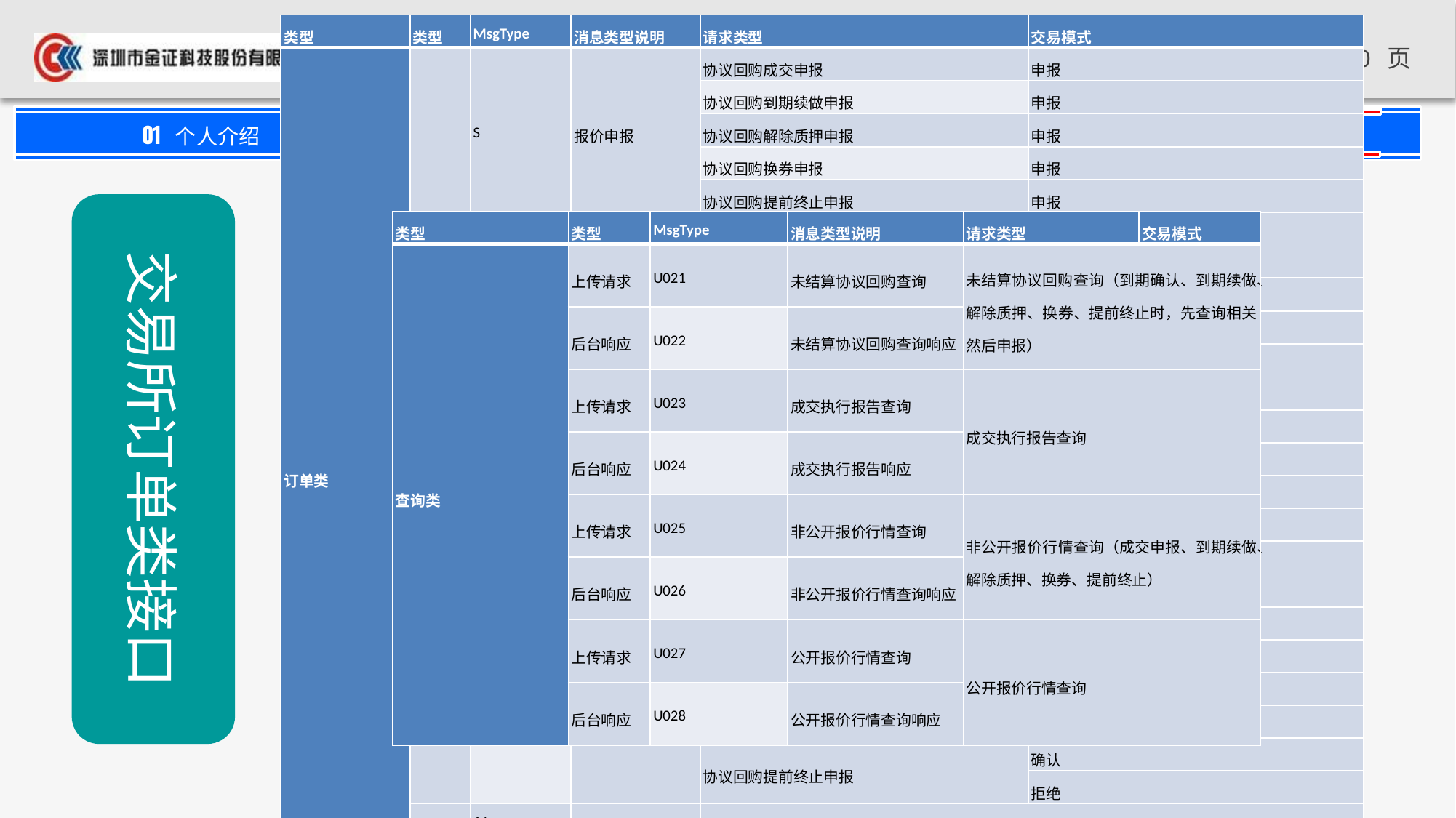

| 类型 | 类型 | MsgType | 消息类型说明 | 请求类型 | 交易模式 |
| --- | --- | --- | --- | --- | --- |
| 订单类 | 上传请求 | S | 报价申报 | 协议回购成交申报 | 申报 |
|  |  |  |  | 协议回购到期续做申报 | 申报 |
|  |  |  |  | 协议回购解除质押申报 | 申报 |
|  |  |  |  | 协议回购换券申报 | 申报 |
|  |  |  |  | 协议回购提前终止申报 | 申报 |
|  |  | 6 | 意向申报和意向申报撤单 | 意向申报和意向申报撤单 | 申报/申报撤单 |
|  |  | Z | 报价申报撤单 | 协议回购成交申报 | 申报撤单 |
|  |  |  |  | 协议回购到期续做 | 申报撤单 |
|  |  |  |  | 协议回购解除质押申报 | 申报撤单 |
|  |  |  |  | 协议回购换券申报 | 申报撤单 |
|  |  |  |  | 协议回购提前终止申报 | 申报撤单 |
|  |  | D | 成交申报 | 协议回购成交申报 | 确认 |
|  |  |  |  |  | 拒绝 |
|  |  |  |  | 协议回购到期续做 | 确认 |
|  |  |  |  |  | 拒绝 |
|  |  |  |  | 协议回购到期确认申报 | 申报 |
|  |  |  |  | 协议回购解除质押申报 | 确认 |
|  |  |  |  |  | 拒绝 |
|  |  |  |  | 协议回购换券申报 | 确认 |
|  |  |  |  |  | 拒绝 |
|  |  |  |  | 协议回购提前终止申报 | 确认 |
|  |  |  |  |  | 拒绝 |
|  | 后台响应 | AJ | 报价响应 | 对S和6的响应 |  |
|  |  | AI | 报价状态报告 | 对Z的响应 |  |
|  |  | 8 | 成交申报响应 | 对D的响应 |  |

交易所订单类接口

| 类型 | 类型 | MsgType | 消息类型说明 | 请求类型 | 交易模式 |
| --- | --- | --- | --- | --- | --- |
| 查询类 | 上传请求 | U021 | 未结算协议回购查询 | 未结算协议回购查询（到期确认、到期续做、解除质押、换券、提前终止时，先查询相关然后申报） |  |
|  | 后台响应 | U022 | 未结算协议回购查询响应 |  |  |
|  | 上传请求 | U023 | 成交执行报告查询 | 成交执行报告查询 |  |
|  | 后台响应 | U024 | 成交执行报告响应 |  |  |
|  | 上传请求 | U025 | 非公开报价行情查询 | 非公开报价行情查询（成交申报、到期续做、解除质押、换券、提前终止） |  |
|  | 后台响应 | U026 | 非公开报价行情查询响应 |  |  |
|  | 上传请求 | U027 | 公开报价行情查询 | 公开报价行情查询 |  |
|  | 后台响应 | U028 | 公开报价行情查询响应 |  |  |